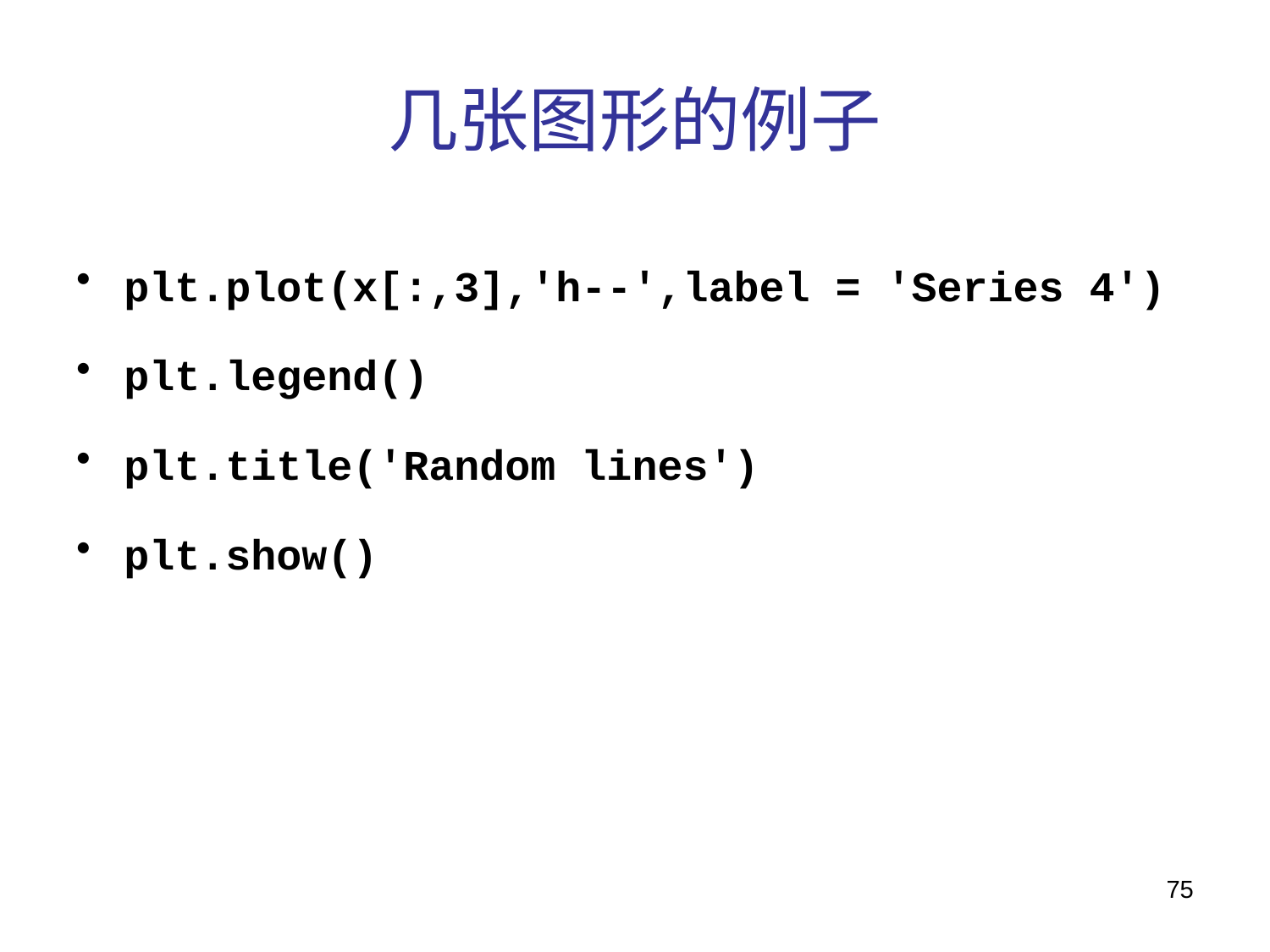

# 几张图形的例子
plt.plot(x[:,3],'h--',label = 'Series 4')
plt.legend()
plt.title('Random lines')
plt.show()
75